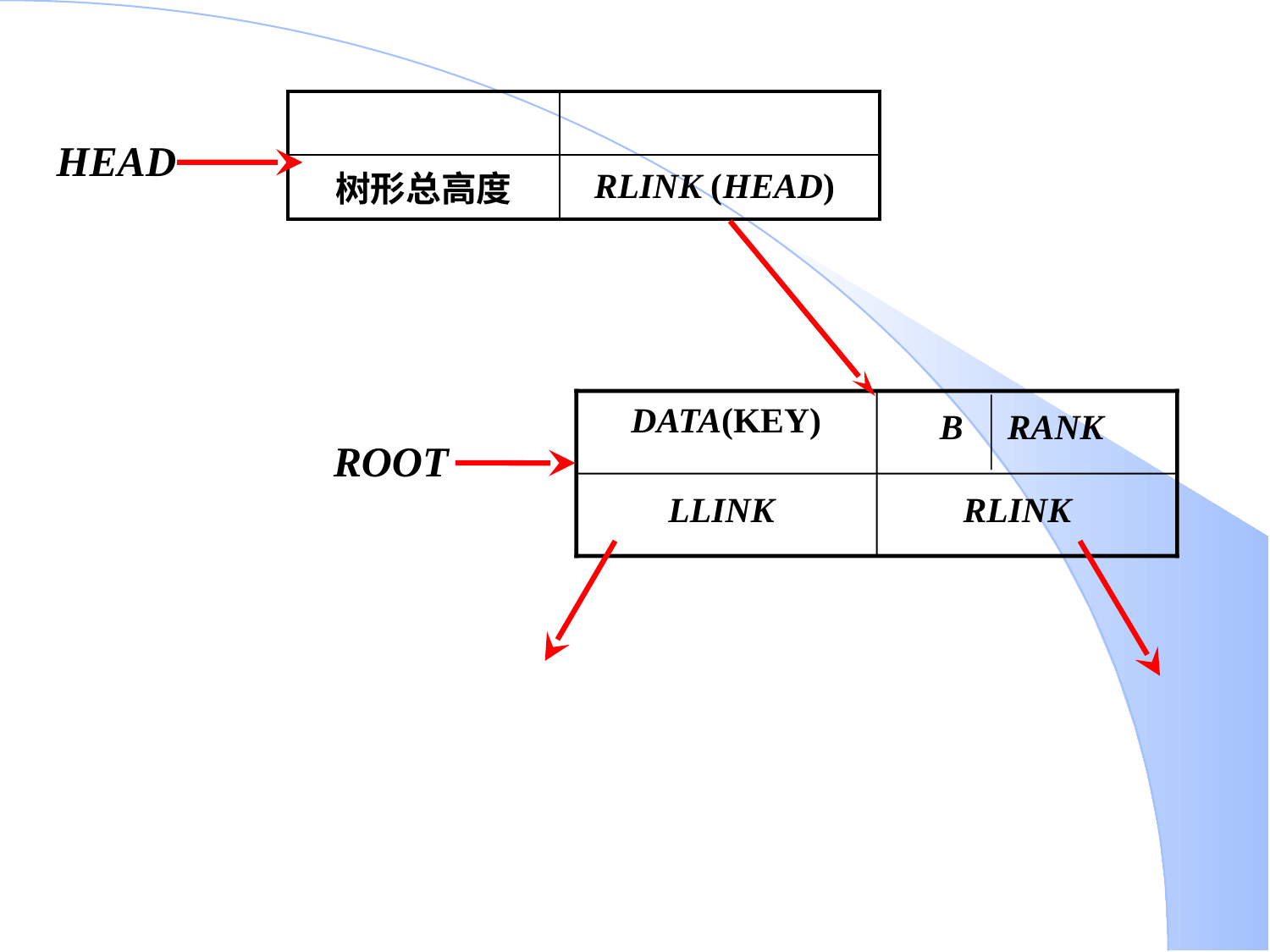

|  |  |
| --- | --- |
| 树形总高度 | RLINK (HEAD) |
HEAD

DATA(KEY)

B     RANK

ROOT

LLINK

RLINK